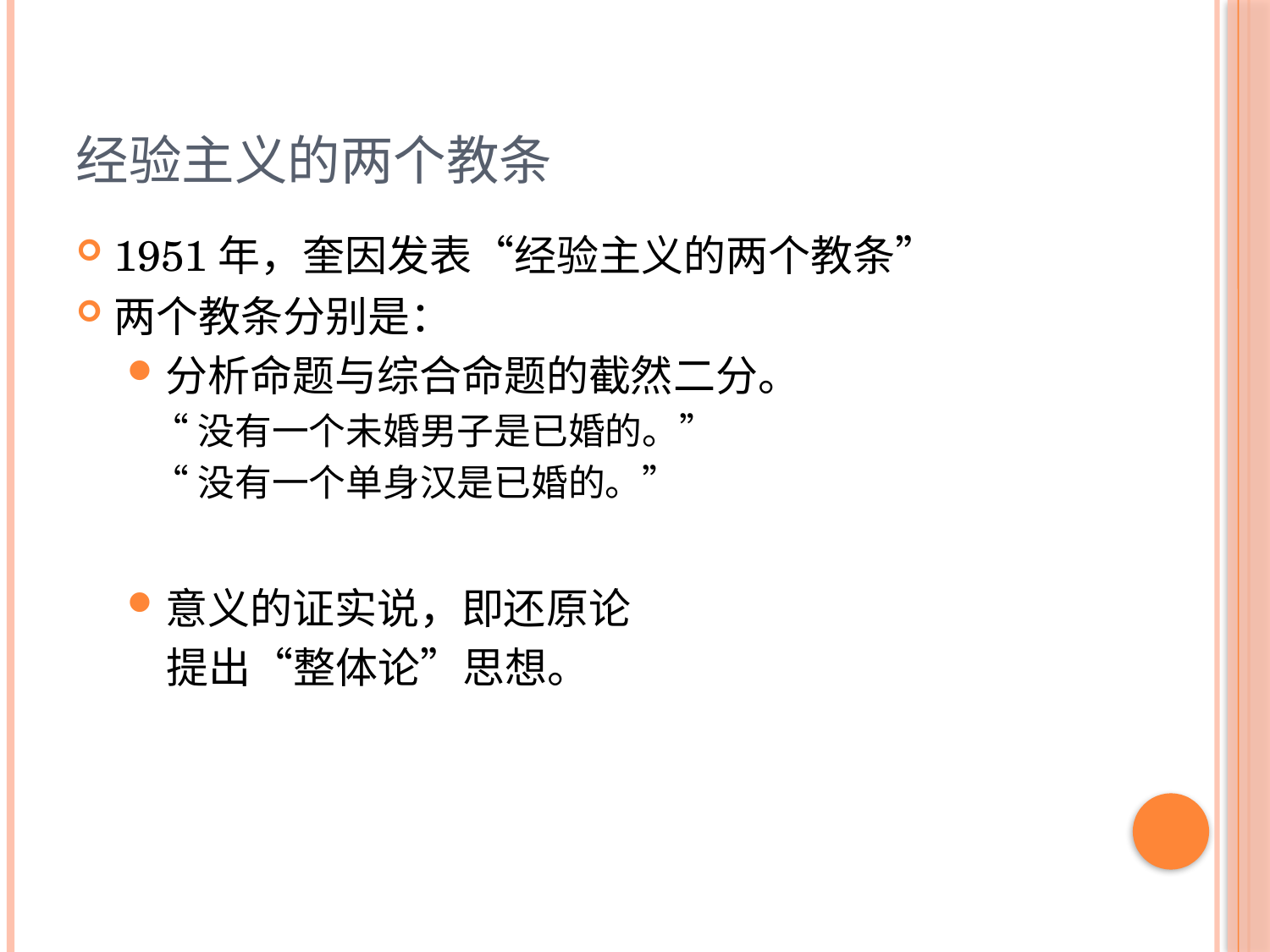

# 经验主义的两个教条
1951年，奎因发表“经验主义的两个教条”
两个教条分别是：
分析命题与综合命题的截然二分。
   “没有一个未婚男子是已婚的。”
   “没有一个单身汉是已婚的。”

意义的证实说，即还原论
   提出“整体论”思想。